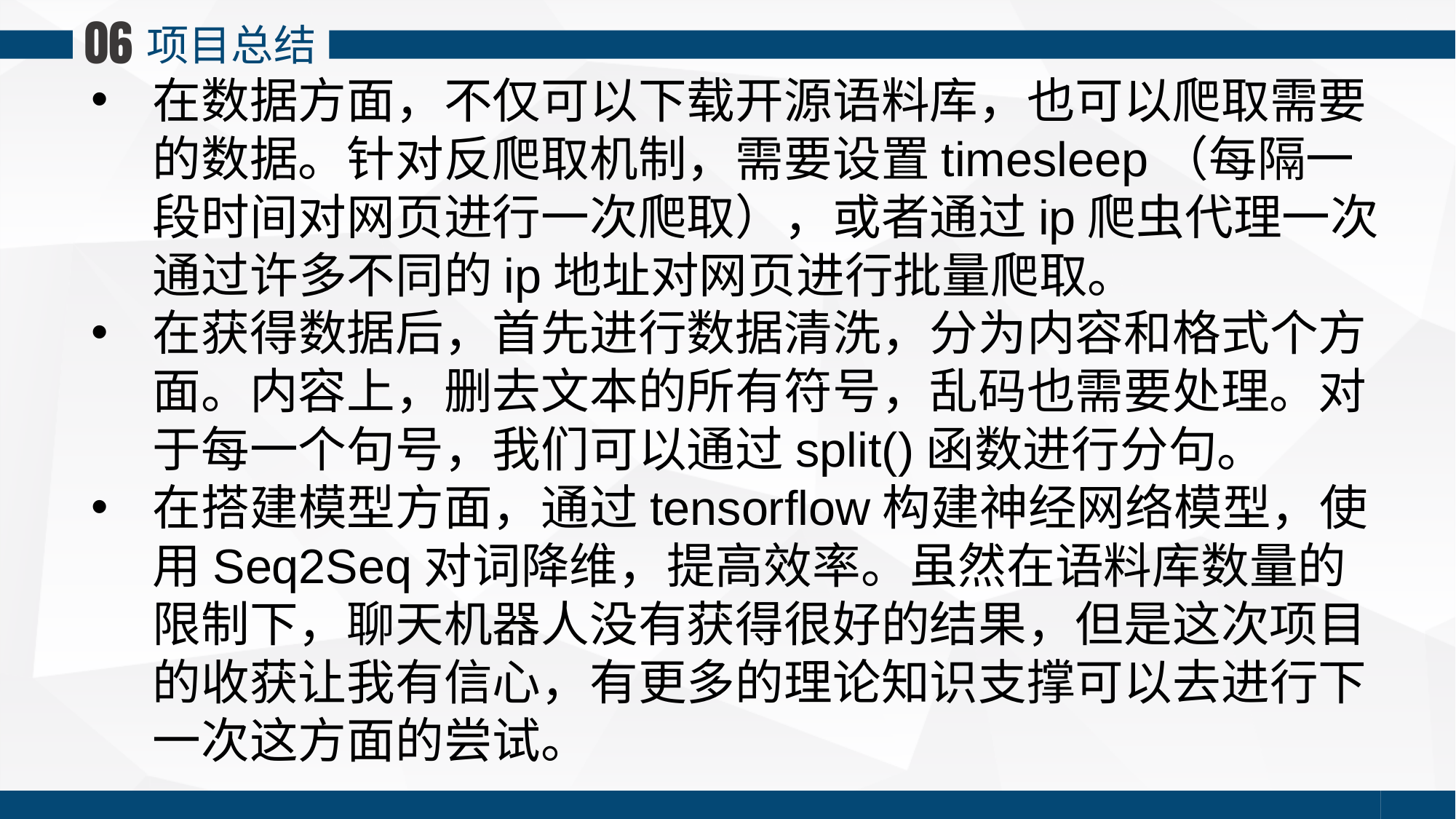

06
项目总结

在数据方面，不仅可以下载开源语料库，也可以爬取需要的数据。针对反爬取机制，需要设置timesleep（每隔一段时间对网页进行一次爬取），或者通过ip爬虫代理一次通过许多不同的ip地址对网页进行批量爬取。
在获得数据后，首先进行数据清洗，分为内容和格式个方面。内容上，删去文本的所有符号，乱码也需要处理。对于每一个句号，我们可以通过split()函数进行分句。
在搭建模型方面，通过tensorflow构建神经网络模型，使用Seq2Seq对词降维，提高效率。虽然在语料库数量的限制下，聊天机器人没有获得很好的结果，但是这次项目的收获让我有信心，有更多的理论知识支撑可以去进行下一次这方面的尝试。